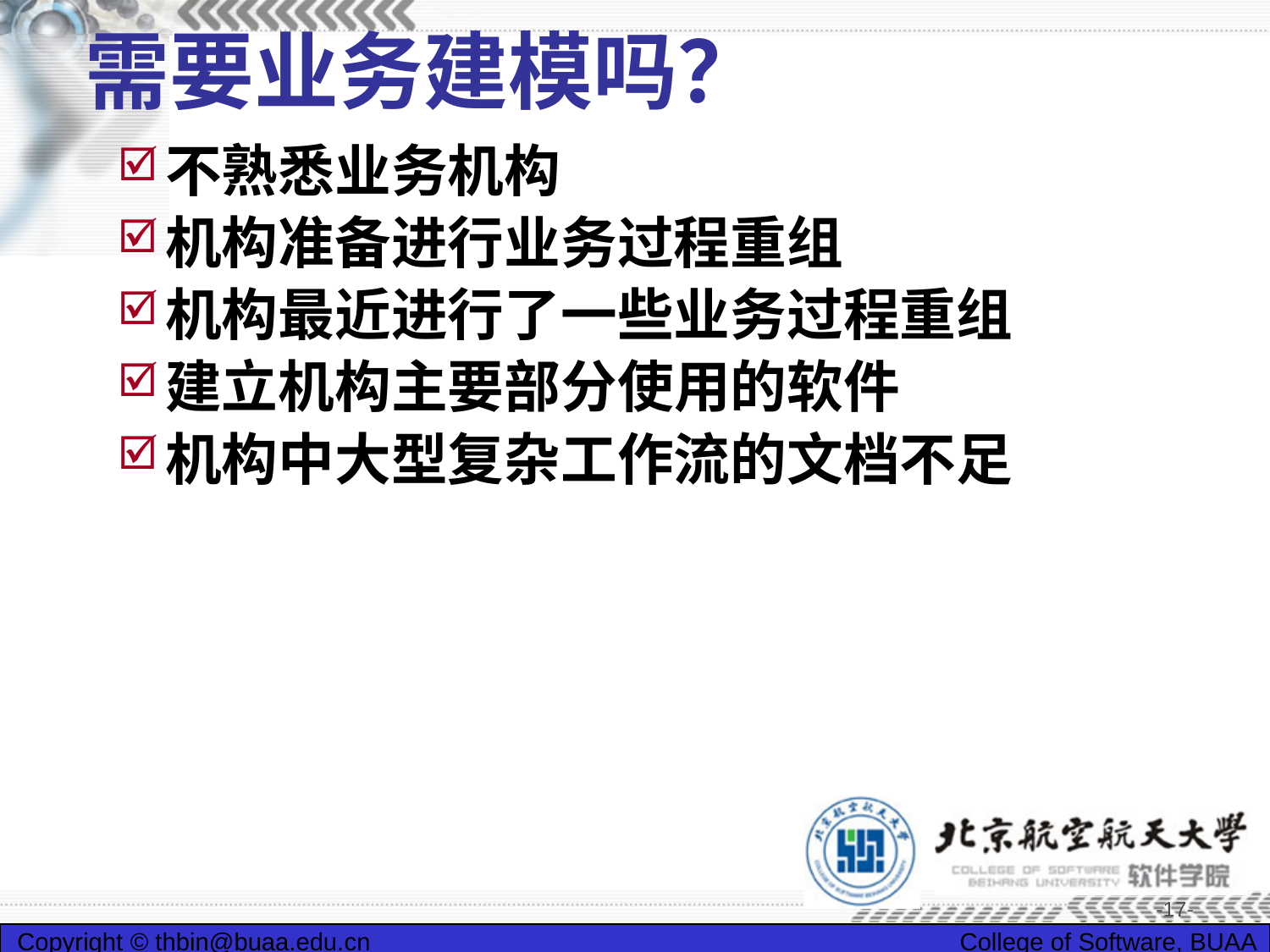

# 需要业务建模吗？
不熟悉业务机构
机构准备进行业务过程重组
机构最近进行了一些业务过程重组
建立机构主要部分使用的软件
机构中大型复杂工作流的文档不足
-17-